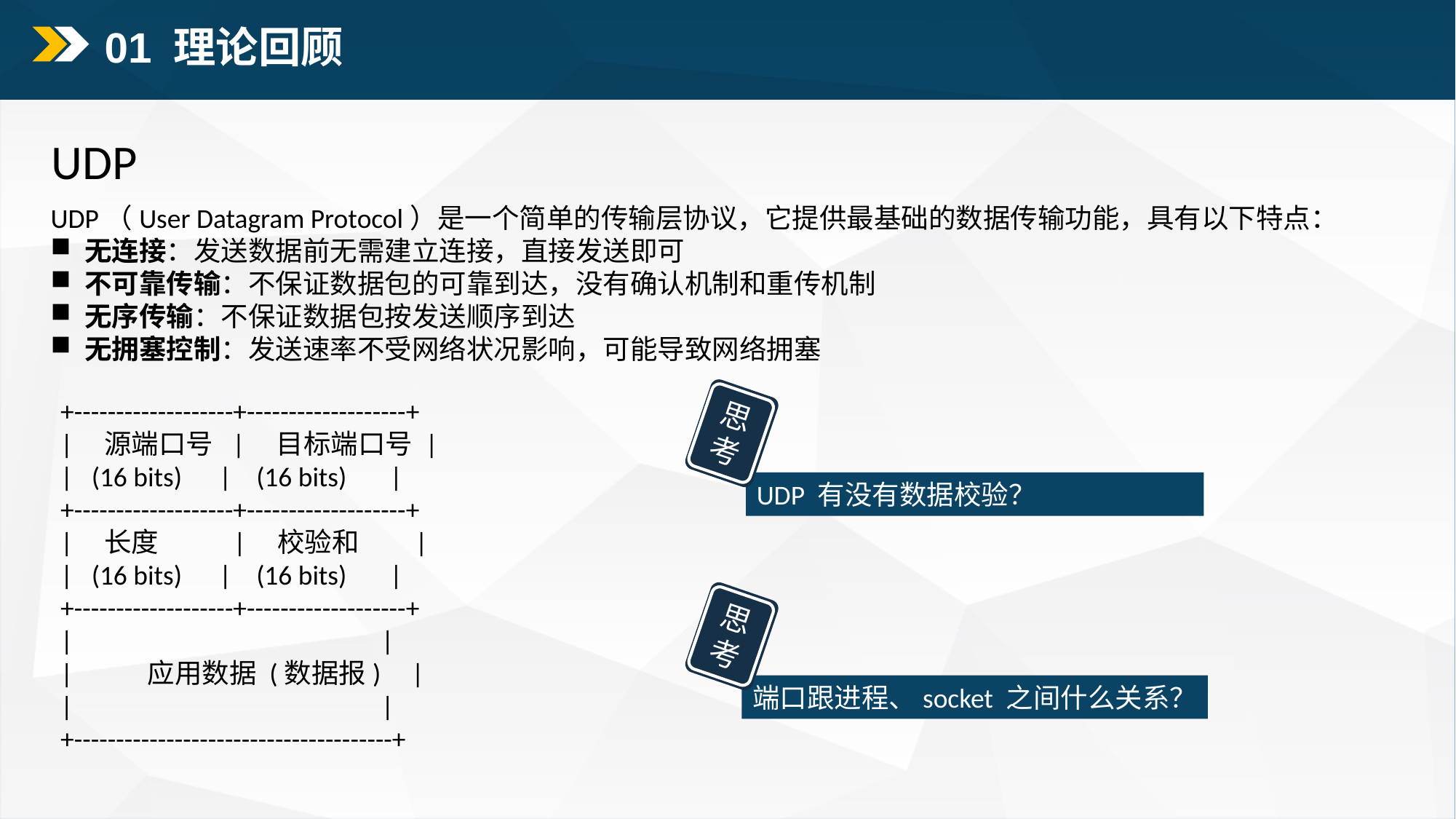

01 理论回顾

UDP
UDP（User Datagram Protocol）是一个简单的传输层协议，它提供最基础的数据传输功能，具有以下特点：
无连接：发送数据前无需建立连接，直接发送即可
不可靠传输：不保证数据包的可靠到达，没有确认机制和重传机制
无序传输：不保证数据包按发送顺序到达
无拥塞控制：发送速率不受网络状况影响，可能导致网络拥塞

思考
UDP 有没有数据校验？
+-------------------+-------------------+
|    源端口号  |    目标端口号 |
|   (16 bits)      |    (16 bits)       |
+-------------------+-------------------+
|    长度           |    校验和        |
|   (16 bits)      |    (16 bits)       |
+-------------------+-------------------+
|                                                  |
|           应用数据 (数据报)     |
|                                                  |
+--------------------------------------+

思考
端口跟进程、socket 之间什么关系？